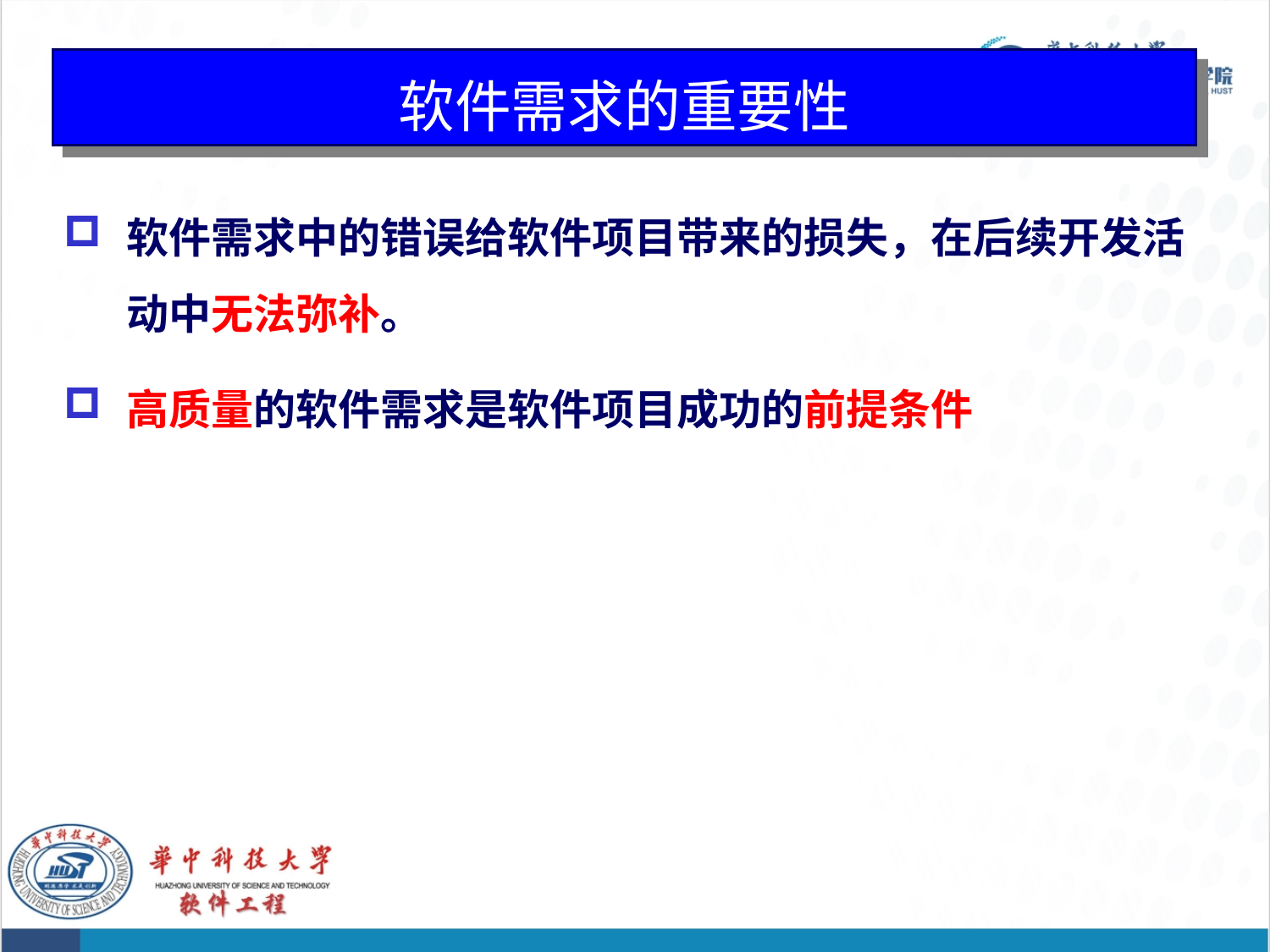

# 软件需求的重要性
软件需求中的错误给软件项目带来的损失，在后续开发活动中无法弥补。
高质量的软件需求是软件项目成功的前提条件